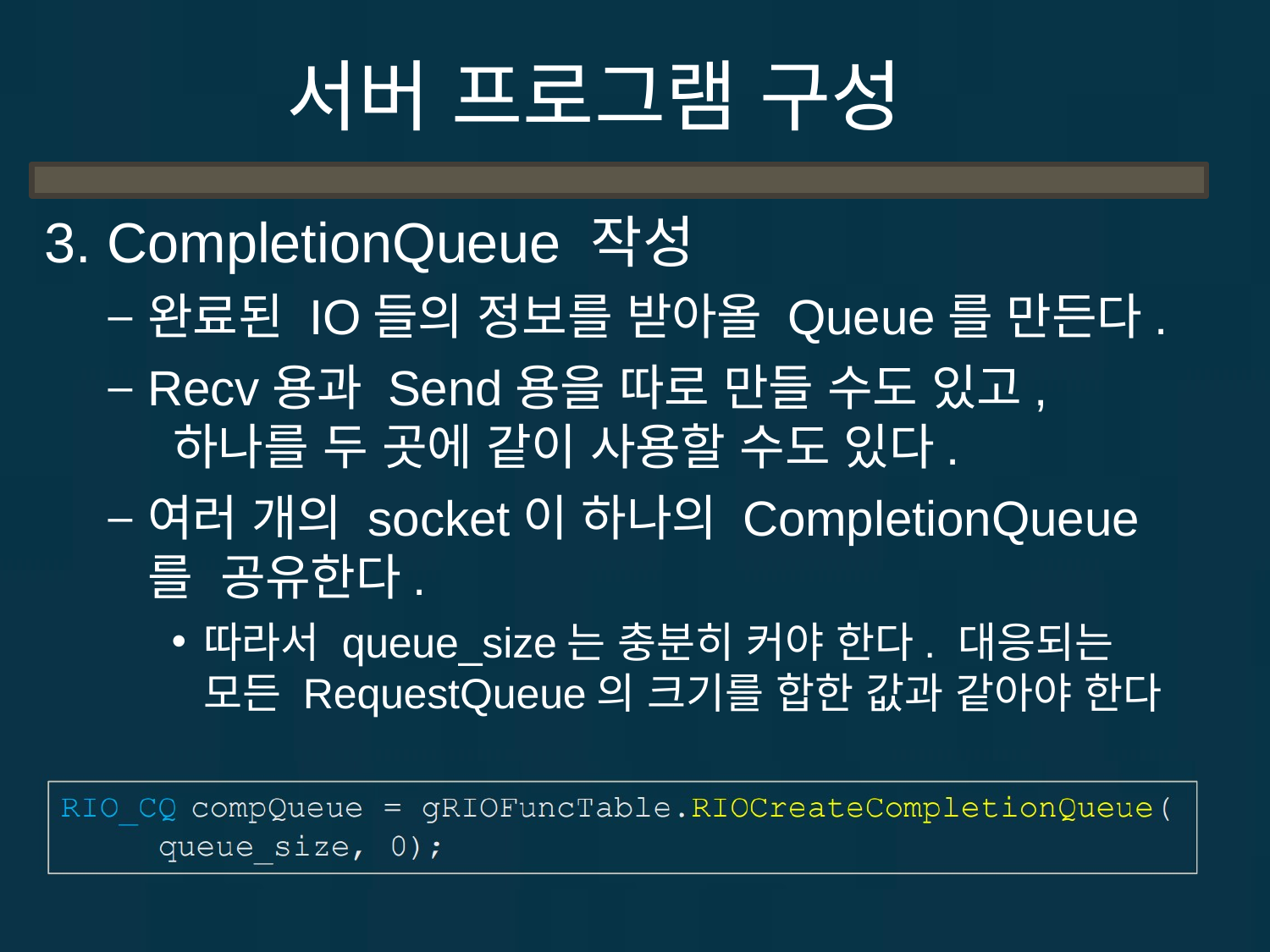

# 서버 프로그램 구성
CompletionQueue 작성
완료된 IO들의 정보를 받아올 Queue를 만든다.
Recv용과 Send용을 따로 만들 수도 있고,  하나를 두 곳에 같이 사용할 수도 있다.
여러 개의 socket이 하나의 CompletionQueue를  공유한다.
따라서 queue_size는 충분히 커야 한다. 대응되는
모든 RequestQueue의 크기를 합한 값과 같아야 한다